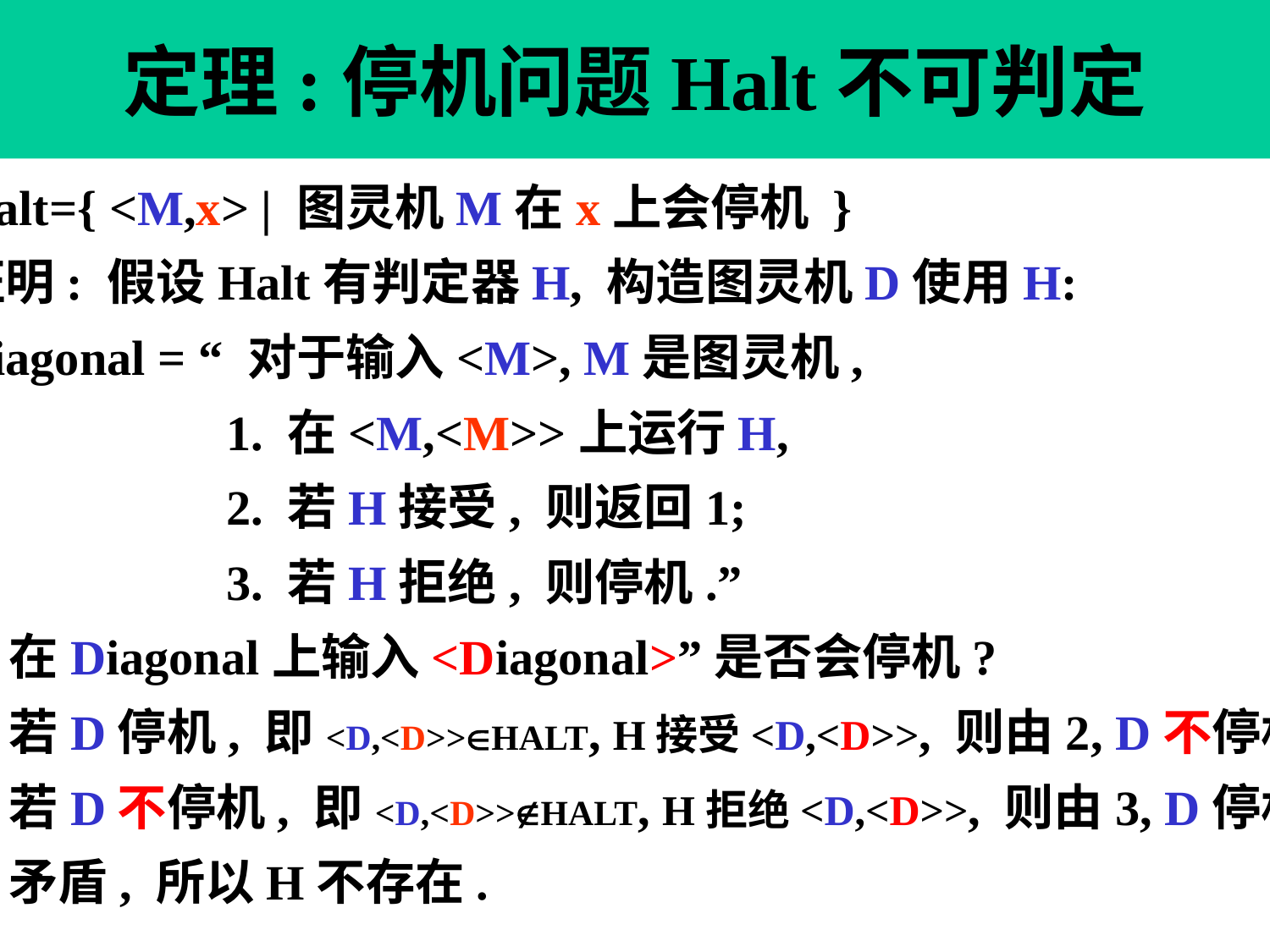

定理:停机问题Halt不可判定
Halt={ <M,x> | 图灵机M在x上会停机 }
证明: 假设Halt有判定器H, 构造图灵机D使用H:
Diagonal = “ 对于输入<M>, M是图灵机,
                      1. 在<M,<M>>上运行H,
                      2. 若H接受, 则返回1;
                      3. 若H拒绝, 则停机.”
 在Diagonal上输入<Diagonal>”是否会停机?
 若D停机, 即<D,<D>>∈HALT, H接受<D,<D>>, 则由2, D不停机
 若D不停机, 即<D,<D>>∉HALT, H拒绝<D,<D>>, 则由3, D停机
 矛盾, 所以H不存在.